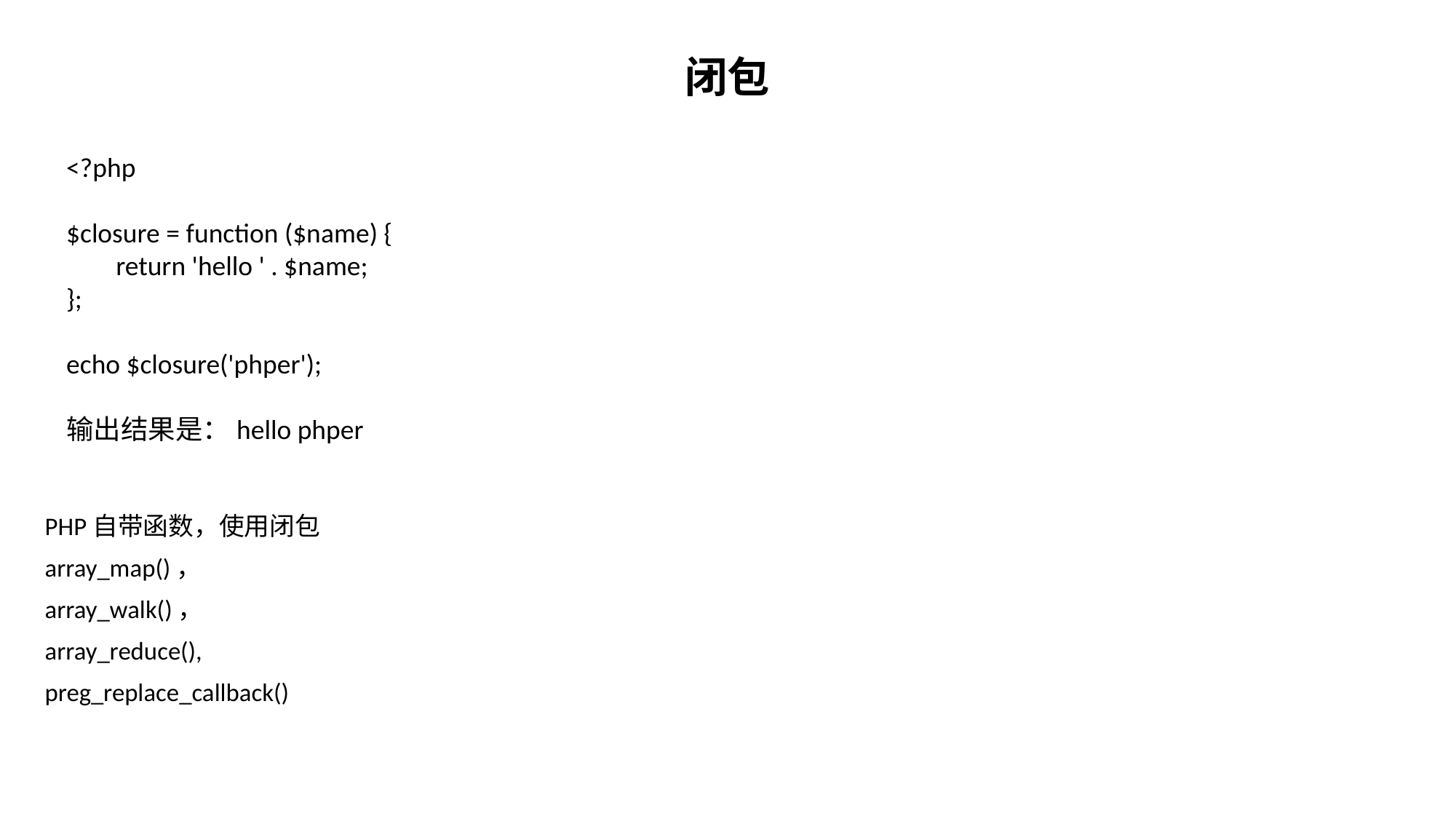

# 闭包
<?php

$closure = function ($name) {
        return 'hello ' . $name;
};

echo $closure('phper');

输出结果是：hello phper
      PHP自带函数，使用闭包
      array_map()，
      array_walk()，
      array_reduce(),
      preg_replace_callback()